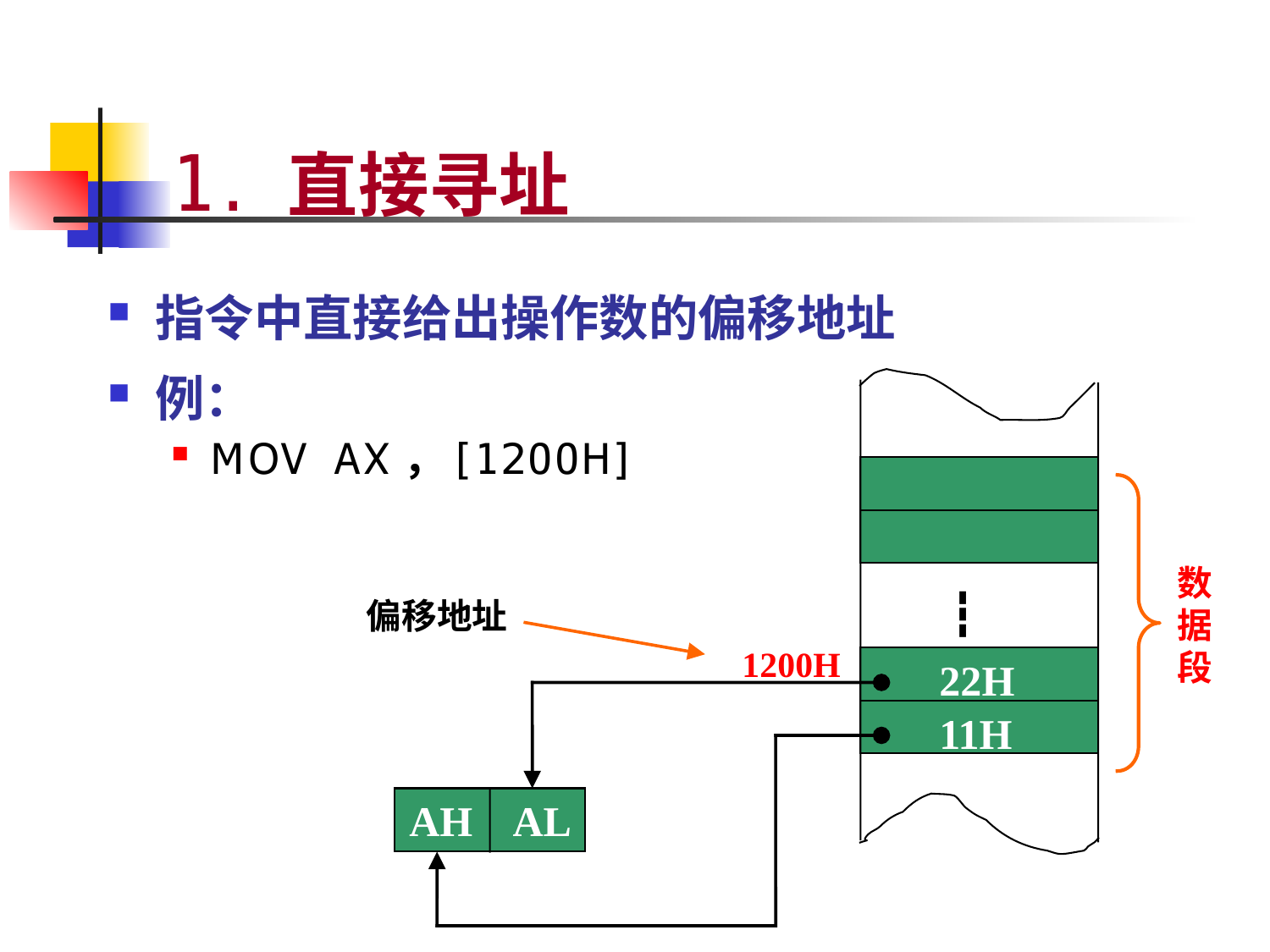

# 1. 直接寻址
指令中直接给出操作数的偏移地址
例：
MOV  AX，[1200H]

数据段
┇
偏移地址

1200H

22H

11H

AH    AL

26